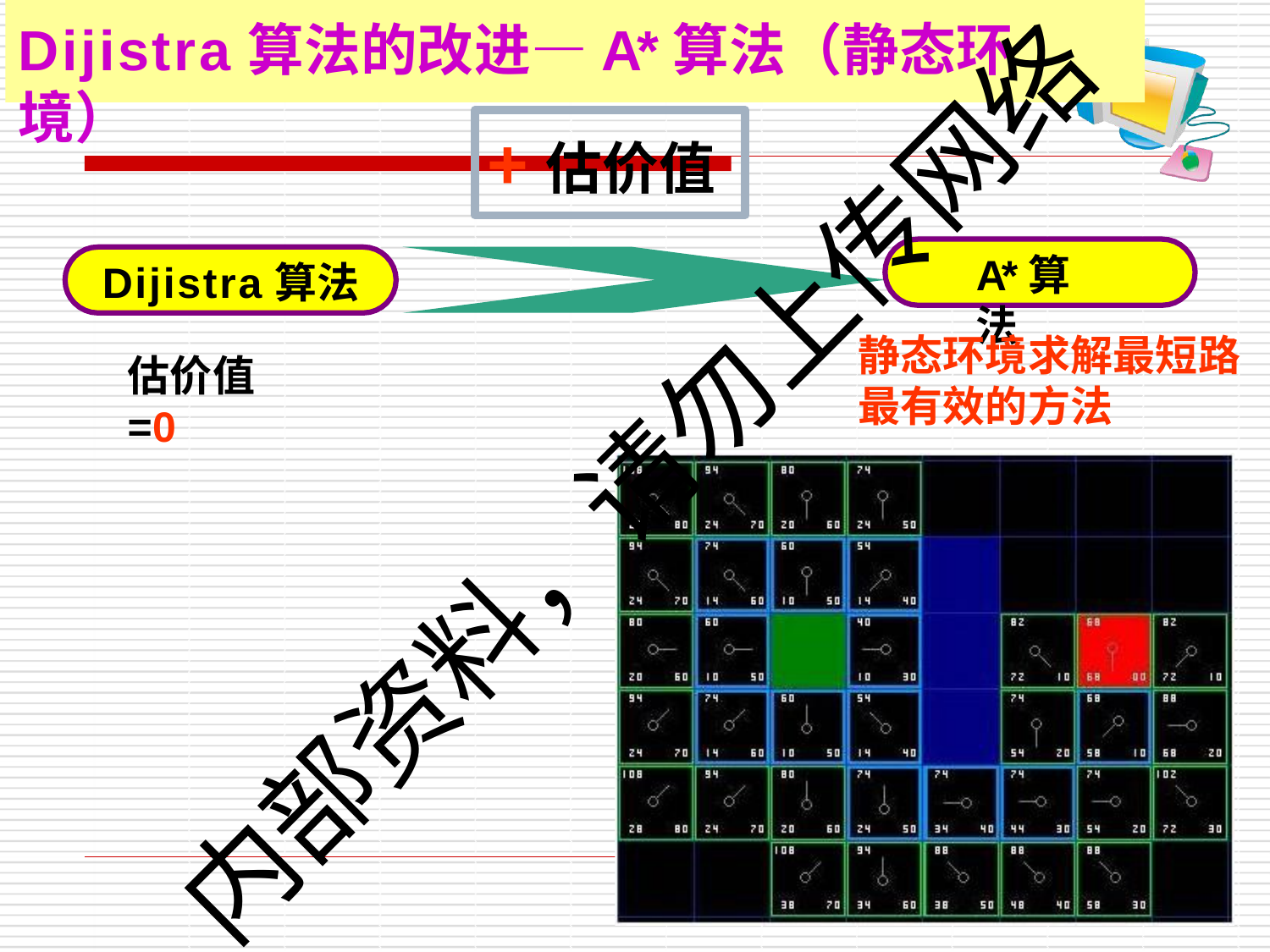

# Dijistra算法的改进—A*算法（静态环境）

+估价值

A*算法

Dijistra算法
静态环境求解最短路 最有效的方法
估价值=0
内部资料，请勿上传网络